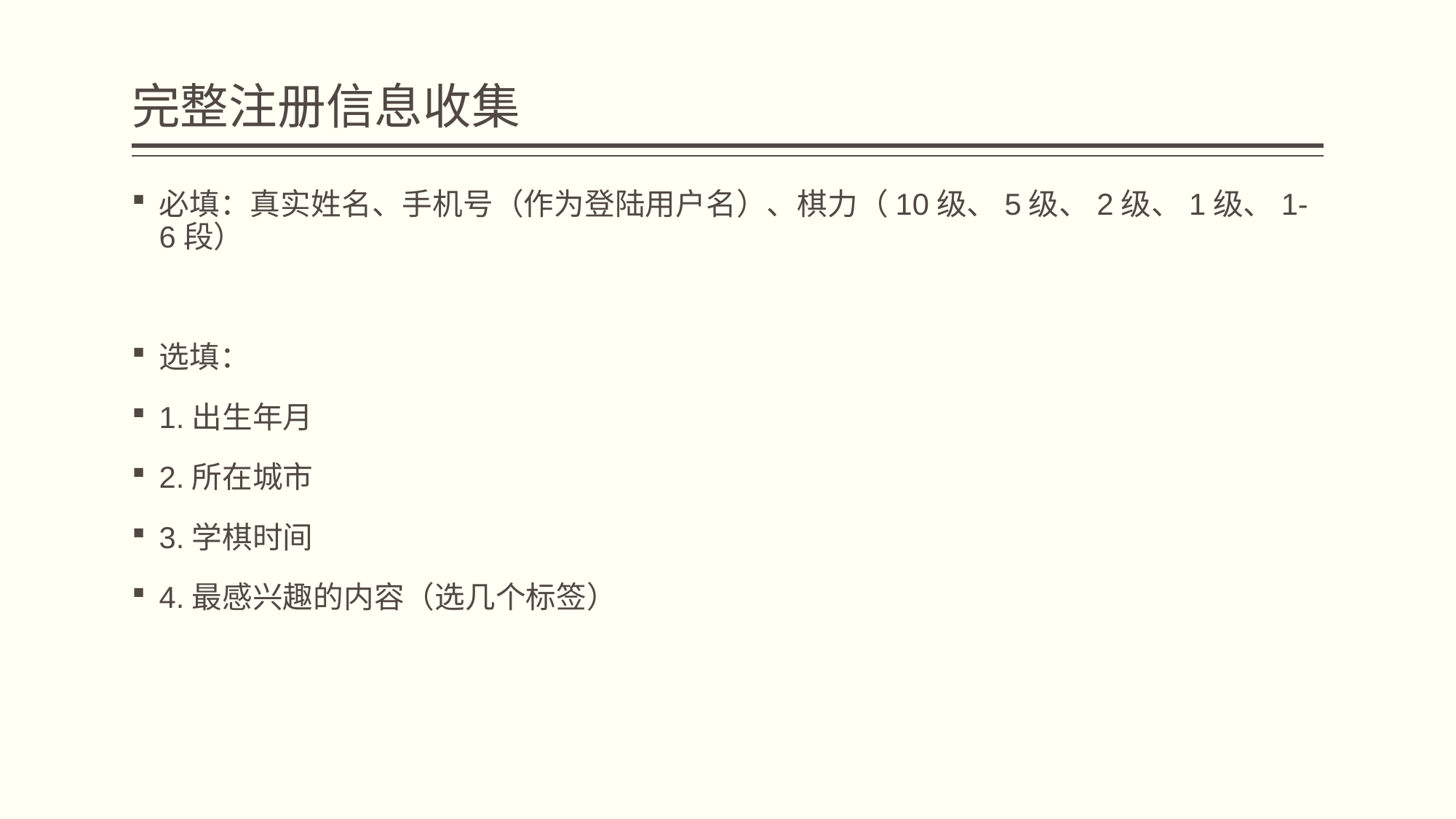

# 完整注册信息收集
必填：真实姓名、手机号（作为登陆用户名）、棋力（10级、5级、2级、1级、1-6段）

选填：
1.出生年月
2.所在城市
3.学棋时间
4.最感兴趣的内容（选几个标签）